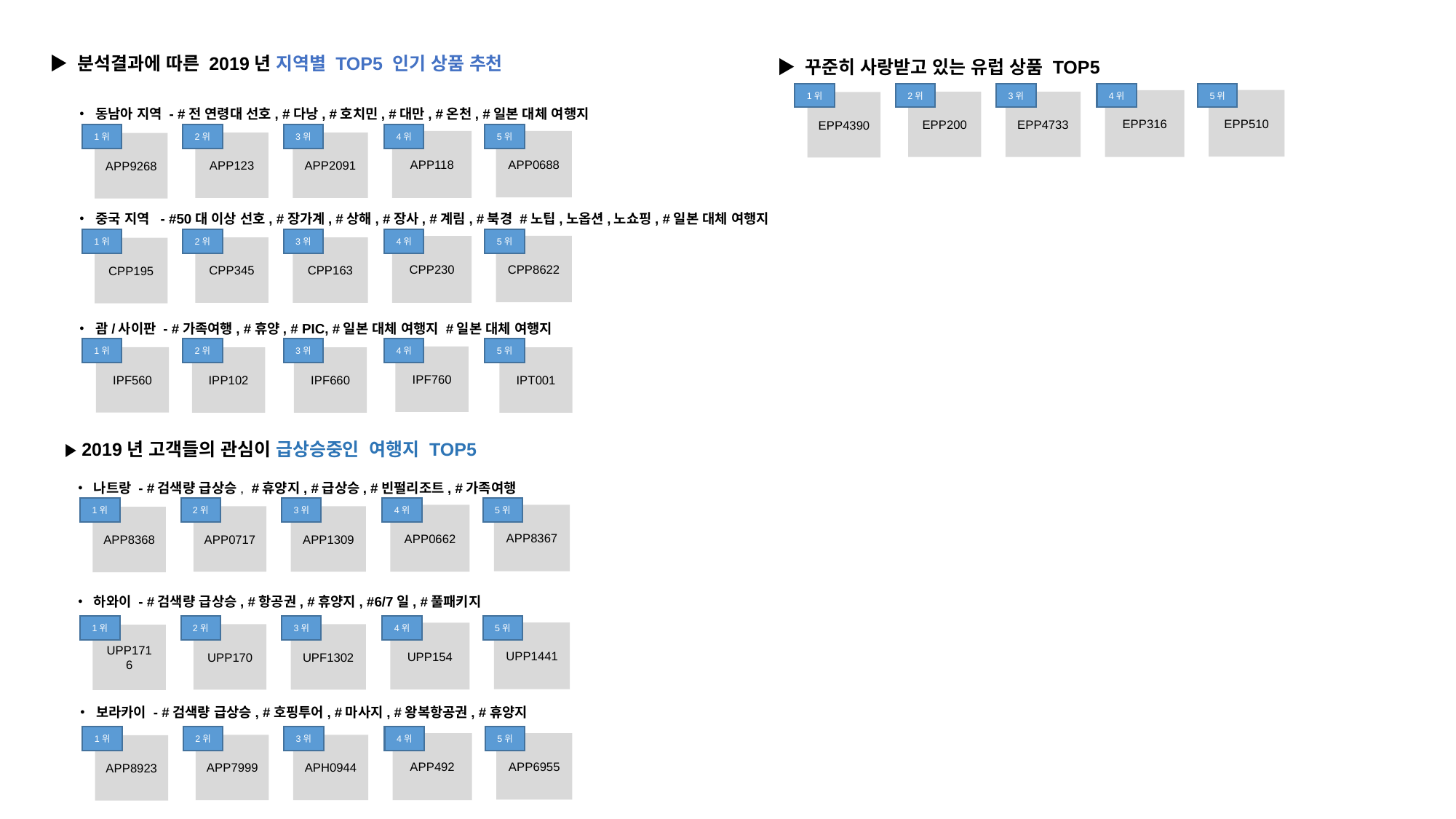

▶ 분석결과에 따른 2019년 지역별 TOP5 인기 상품 추천
▶ 꾸준히 사랑받고 있는 유럽 상품 TOP5
1위
2위
3위
4위
5위
• 동남아 지역 - #전 연령대 선호, #다낭, #호치민, #대만, #온천, #일본 대체 여행지
EPP510
EPP316
EPP200
EPP4733
EPP4390
1위
2위
3위
4위
5위
APP0688
APP118
APP123
APP2091
APP9268
• 중국 지역  - #50대 이상 선호, #장가계, #상해, #장사, #계림, #북경 #노팁,노옵션,노쇼핑, #일본 대체 여행지

1위
2위
3위
4위
5위
CPP8622
CPP230
CPP345
CPP163
CPP195
• 괌/사이판 - #가족여행, #휴양, # PIC, #일본 대체 여행지 #일본 대체 여행지

1위
2위
3위
4위
5위
IPF760
IPF560
IPF660
IPT001
IPP102
▶ 2019년 고객들의 관심이 급상승중인  여행지 TOP5
• 나트랑 - #검색량 급상승,  #휴양지, #급상승, #빈펄리조트, #가족여행
1위
2위
3위
4위
5위
APP8367
APP0662
APP0717
APP1309
APP8368
• 하와이 - #검색량 급상승, #항공권, #휴양지, #6/7일, #풀패키지
1위
2위
3위
4위
5위
UPP1441
UPP154
UPP170
UPF1302
UPP1716
• 보라카이 - #검색량 급상승, #호핑투어, #마사지, #왕복항공권, #휴양지
1위
2위
3위
4위
5위
APP6955
APP492
APP7999
APH0944
APP8923